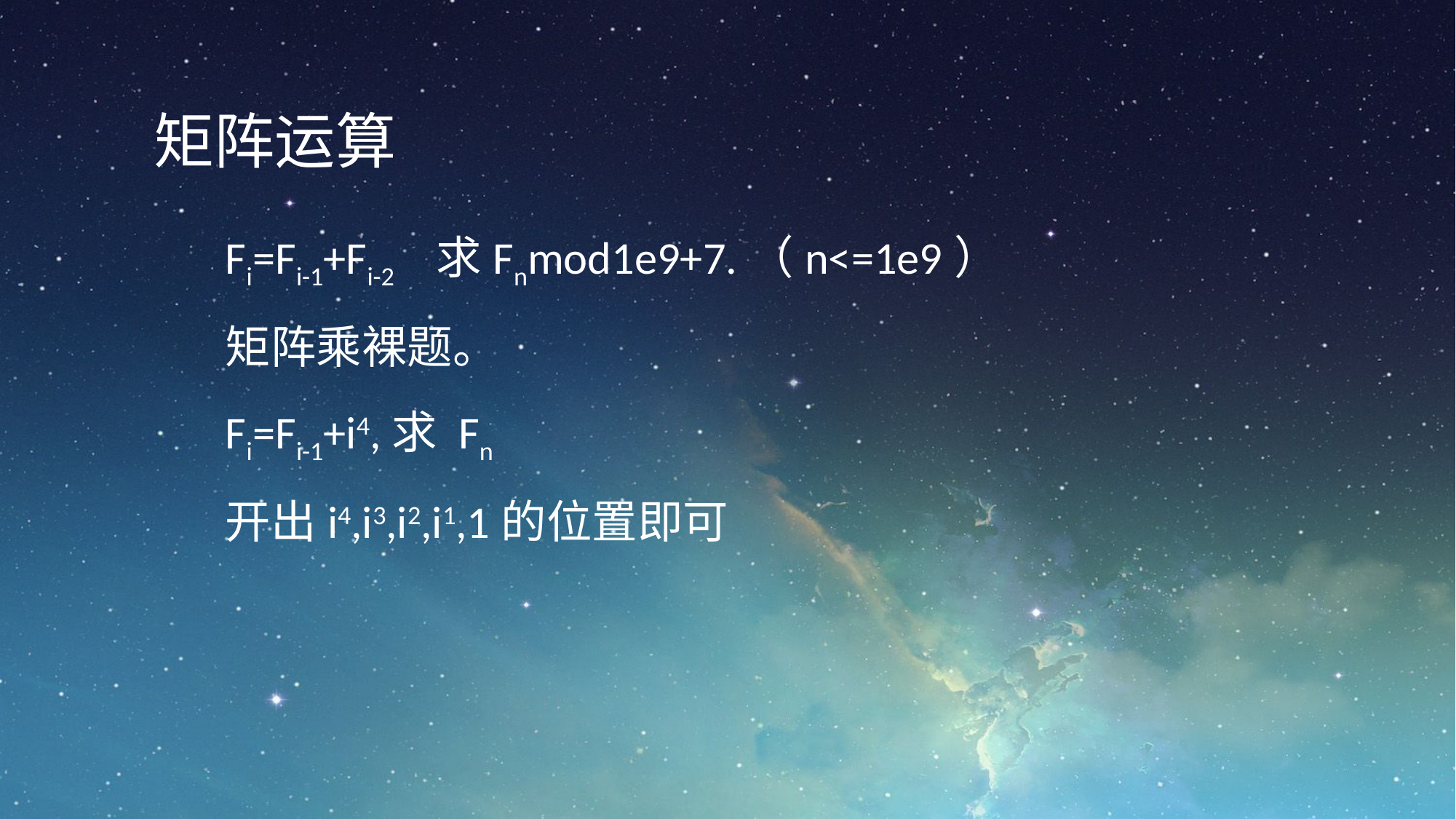

矩阵运算
Fi=Fi-1+Fi-2   求Fnmod1e9+7.（n<=1e9）
矩阵乘裸题。
Fi=Fi-1+i4,求 Fn
开出i4,i3,i2,i1,1的位置即可